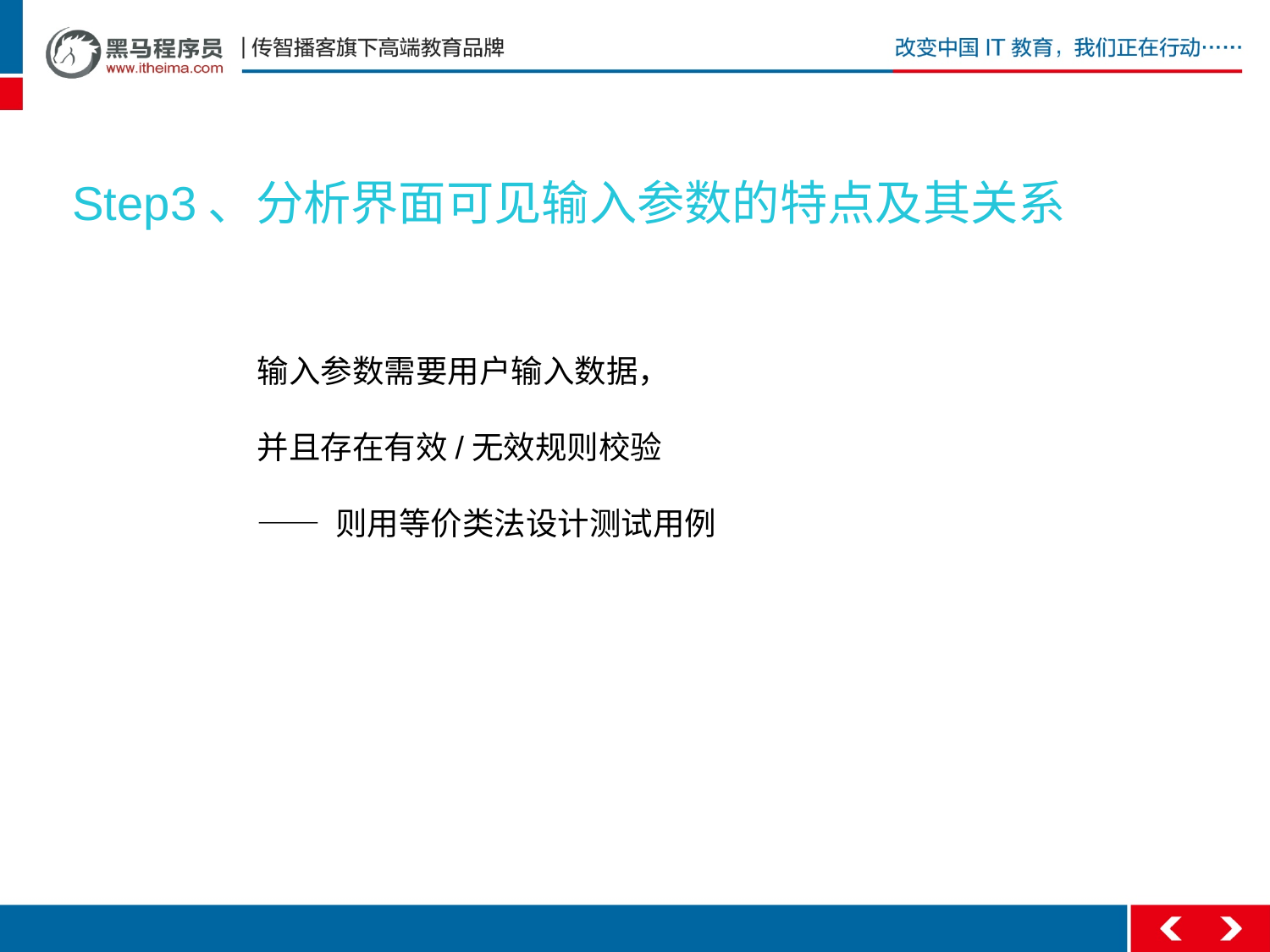

Step3、分析界面可见输入参数的特点及其关系
输入参数需要用户输入数据，

并且存在有效/无效规则校验

—— 则用等价类法设计测试用例